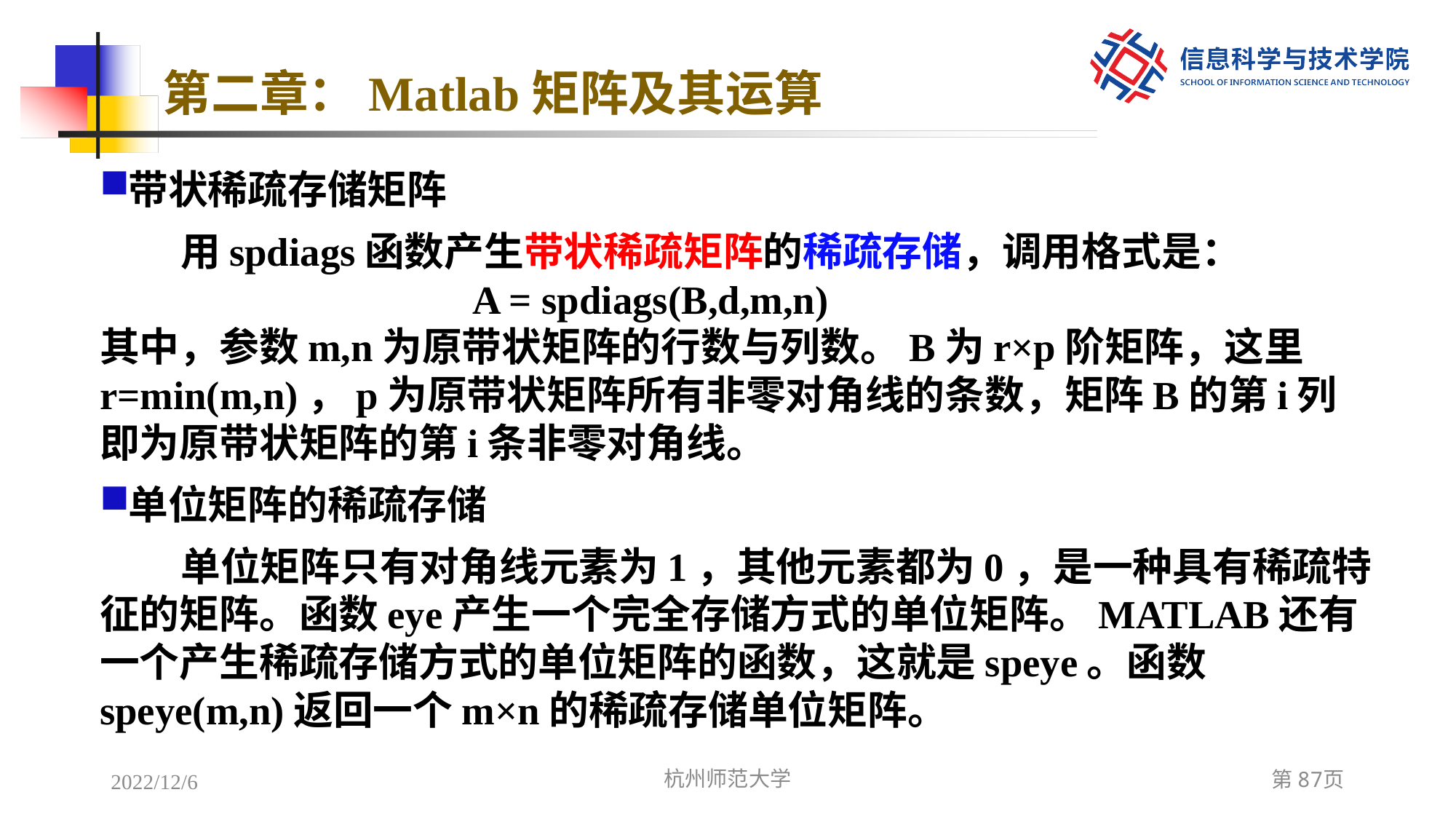

# 第二章：Matlab矩阵及其运算
带状稀疏存储矩阵
用spdiags函数产生带状稀疏矩阵的稀疏存储，调用格式是：
                                        A = spdiags(B,d,m,n)
其中，参数m,n为原带状矩阵的行数与列数。B为r×p阶矩阵，这里r=min(m,n)，p为原带状矩阵所有非零对角线的条数，矩阵B的第i列即为原带状矩阵的第i条非零对角线。
单位矩阵的稀疏存储
单位矩阵只有对角线元素为1，其他元素都为0，是一种具有稀疏特征的矩阵。函数eye产生一个完全存储方式的单位矩阵。MATLAB还有一个产生稀疏存储方式的单位矩阵的函数，这就是speye。函数speye(m,n)返回一个m×n的稀疏存储单位矩阵。

2022/12/6
杭州师范大学
第87页